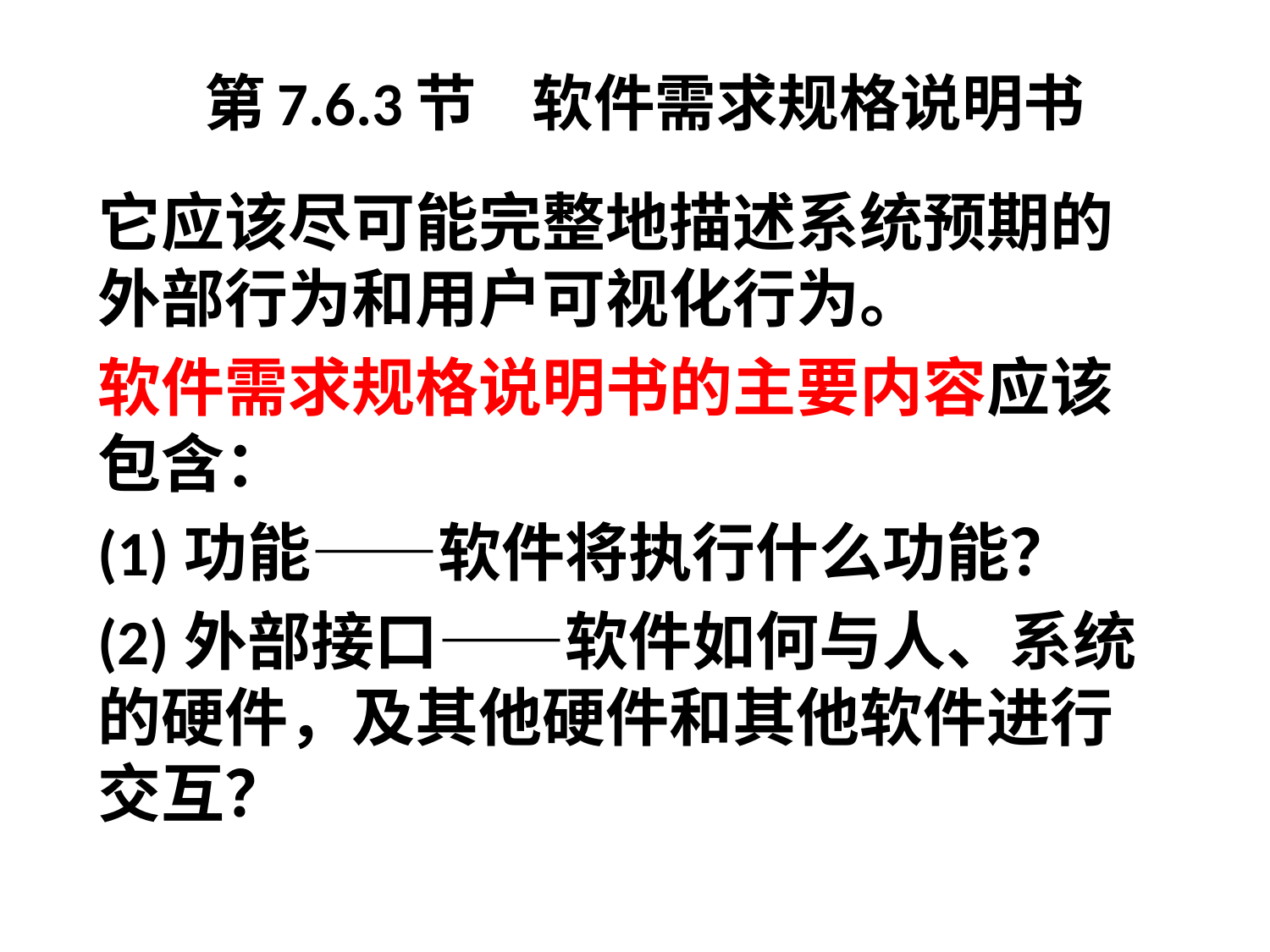

# 第7.6.3节    软件需求规格说明书
它应该尽可能完整地描述系统预期的外部行为和用户可视化行为。
软件需求规格说明书的主要内容应该包含：
(1)功能——软件将执行什么功能？
(2)外部接口——软件如何与人、系统的硬件，及其他硬件和其他软件进行交互？